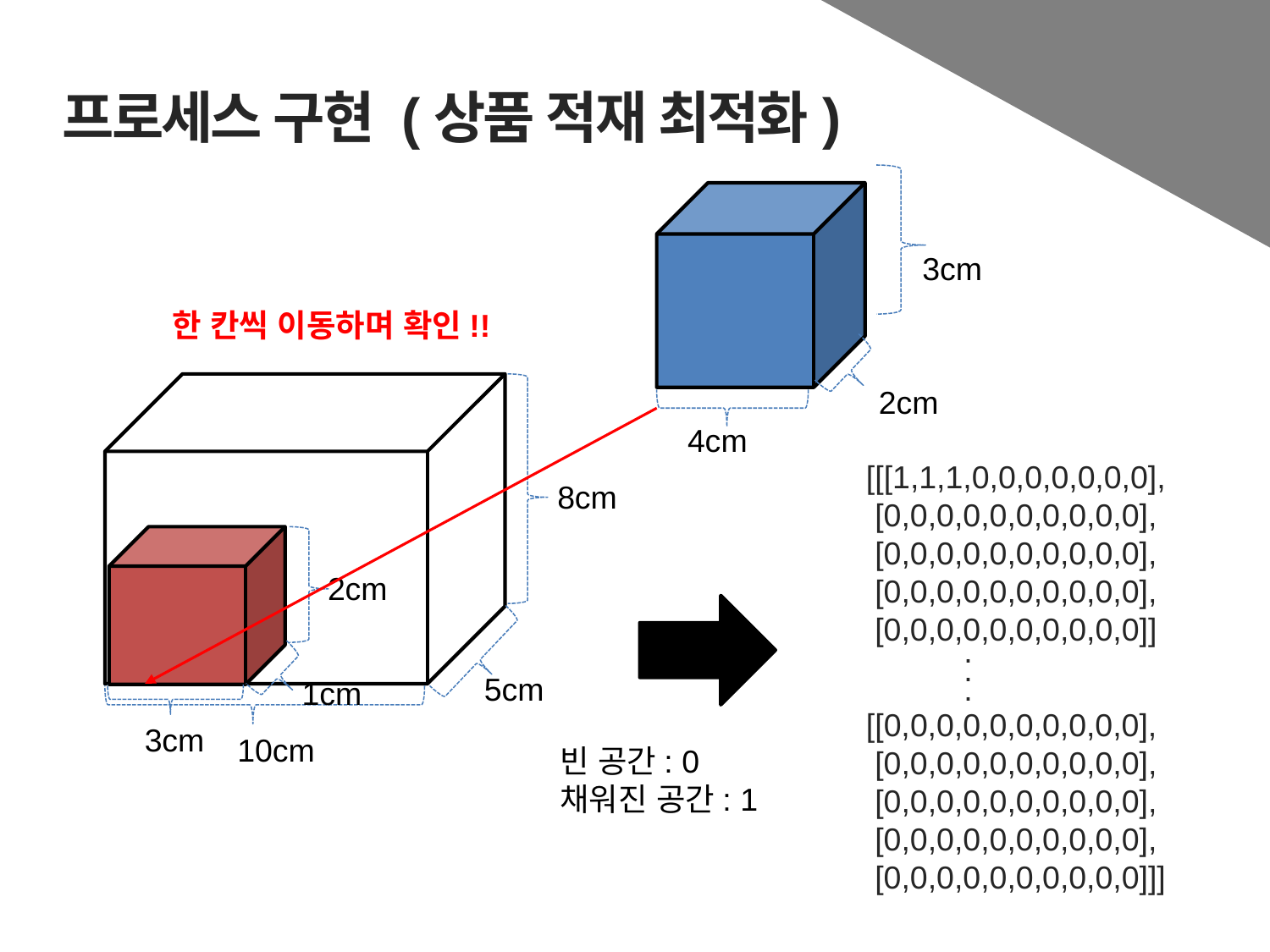

프로세스 구현 (상품 적재 최적화)

3cm
한 칸씩 이동하며 확인!!

2cm
4cm
[[[1,1,1,0,0,0,0,0,0,0],
 [0,0,0,0,0,0,0,0,0,0],
 [0,0,0,0,0,0,0,0,0,0],
 [0,0,0,0,0,0,0,0,0,0],
 [0,0,0,0,0,0,0,0,0,0]]
           .
           .
           .
[[0,0,0,0,0,0,0,0,0,0],
 [0,0,0,0,0,0,0,0,0,0],
 [0,0,0,0,0,0,0,0,0,0],
 [0,0,0,0,0,0,0,0,0,0],
 [0,0,0,0,0,0,0,0,0,0]]]
8cm

2cm

5cm
1cm
3cm
10cm
빈 공간: 0
채워진 공간: 1